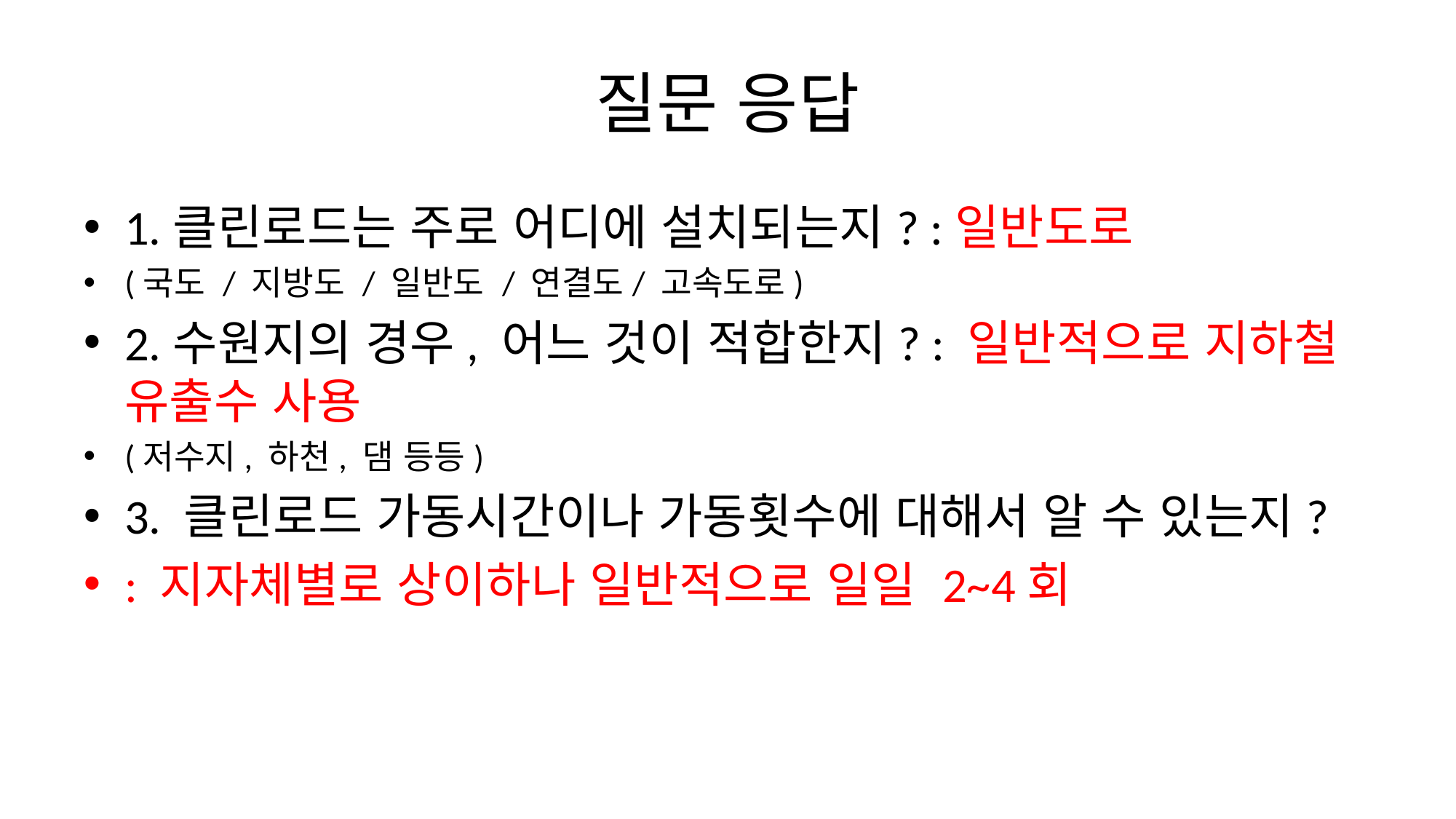

# 질문 응답
1.클린로드는 주로 어디에 설치되는지? :일반도로
(국도 / 지방도 / 일반도 / 연결도/ 고속도로)
2.수원지의 경우, 어느 것이 적합한지? : 일반적으로 지하철 유출수 사용
(저수지, 하천, 댐 등등)
3. 클린로드 가동시간이나 가동횟수에 대해서 알 수 있는지?
: 지자체별로 상이하나 일반적으로 일일 2~4회